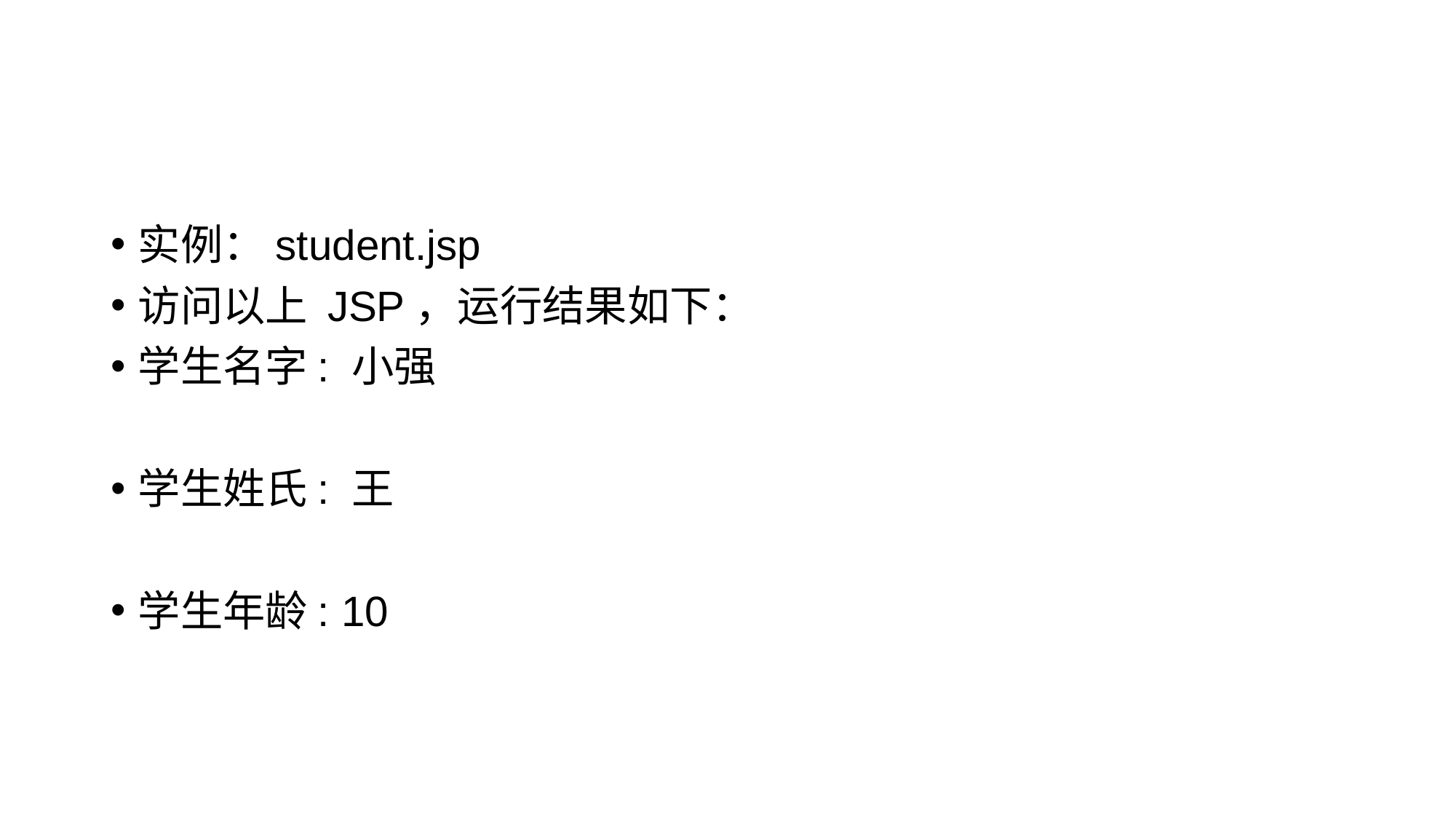

#
实例：student.jsp
访问以上 JSP，运行结果如下：
学生名字: 小强

学生姓氏: 王

学生年龄: 10